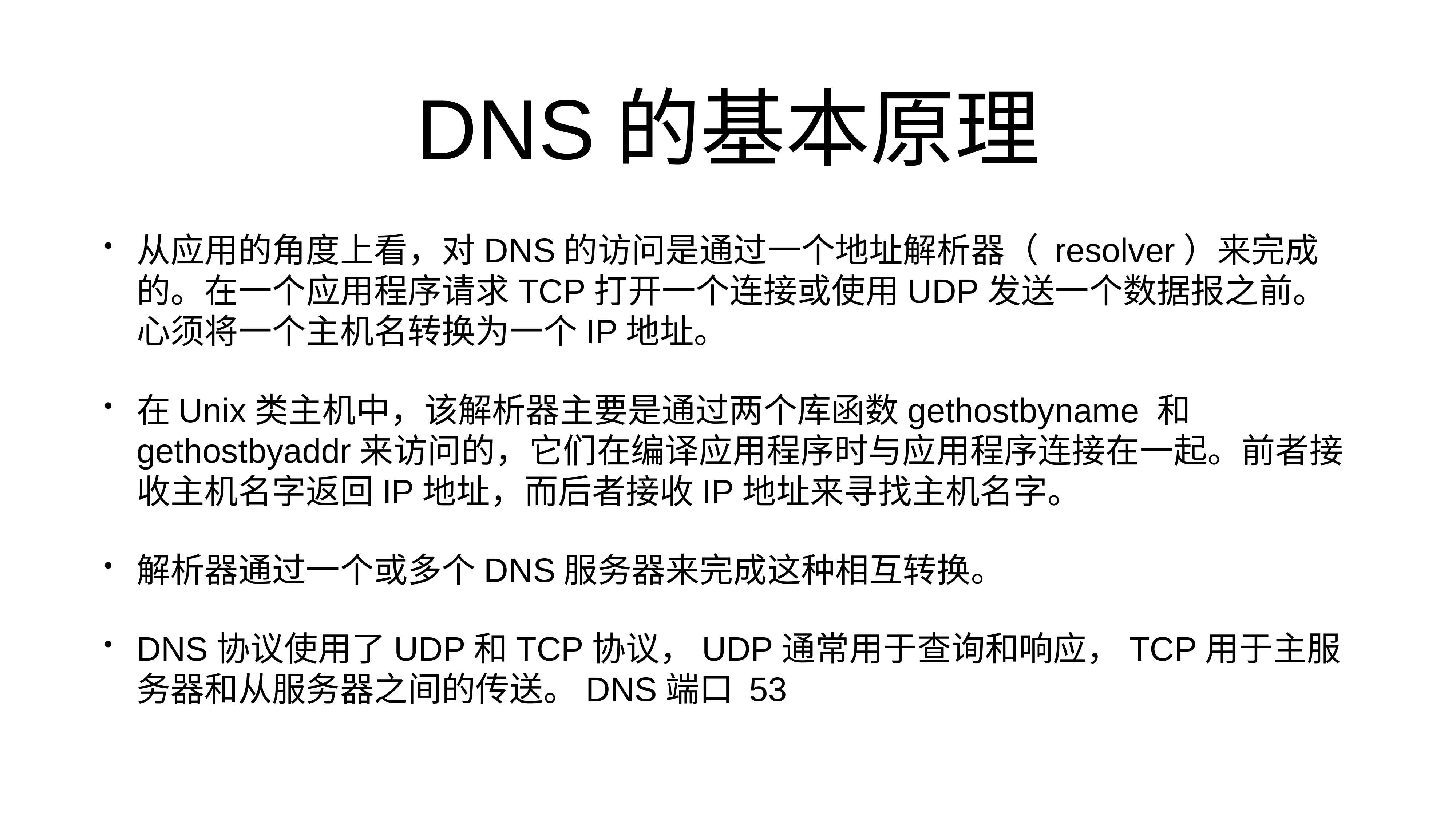

# DNS的基本原理
从应用的角度上看，对DNS的访问是通过一个地址解析器（ resolver）来完成的。在一个应用程序请求TCP打开一个连接或使用UDP发送一个数据报之前。心须将一个主机名转换为一个IP地址。
在Unix类主机中，该解析器主要是通过两个库函数gethostbyname 和gethostbyaddr来访问的，它们在编译应用程序时与应用程序连接在一起。前者接收主机名字返回IP地址，而后者接收IP地址来寻找主机名字。
解析器通过一个或多个DNS服务器来完成这种相互转换。
DNS协议使用了UDP和TCP协议，UDP通常用于查询和响应，TCP用于主服务器和从服务器之间的传送。DNS端口 53